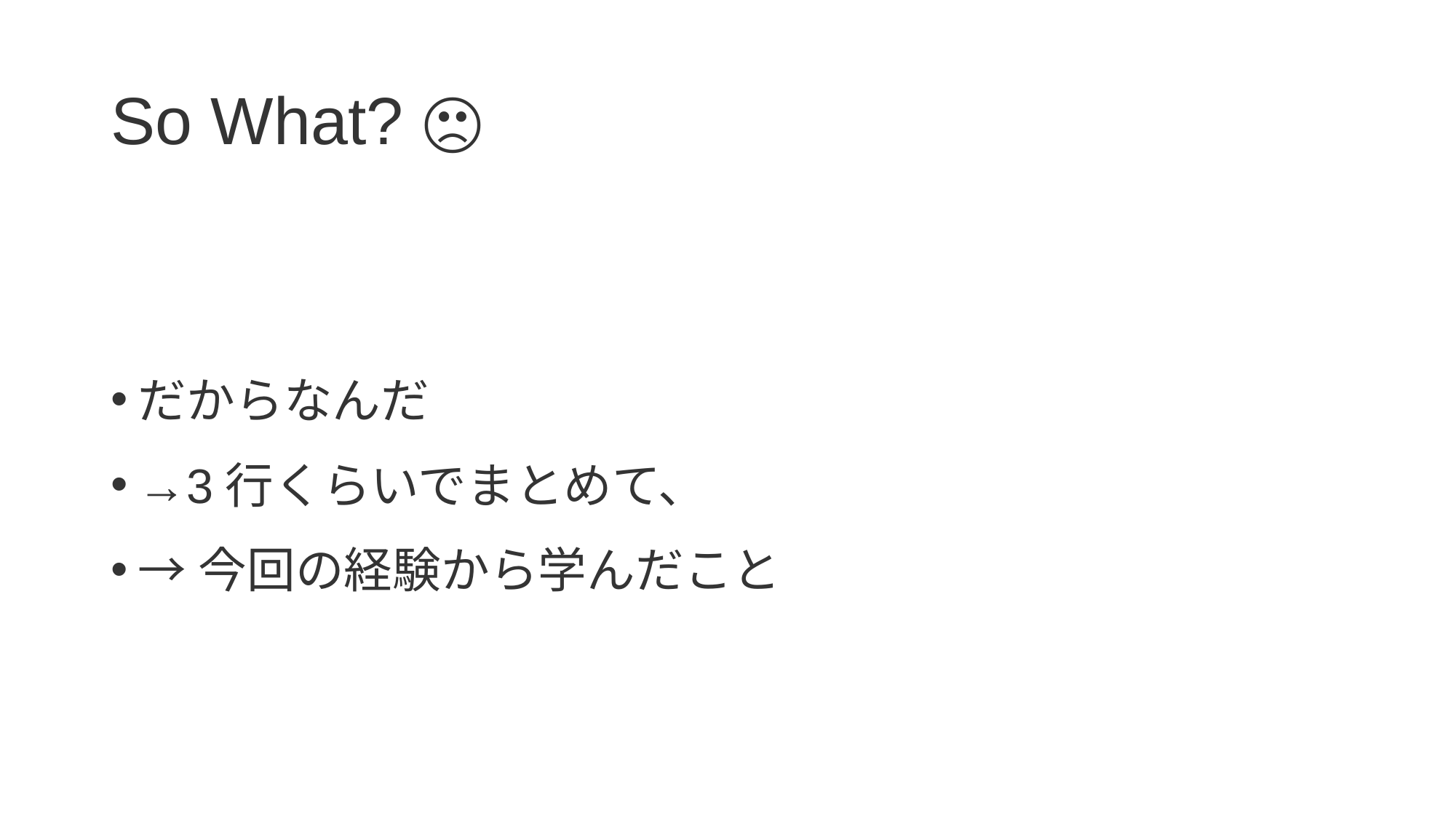

# So What? 🙁
だからなんだ
→3行くらいでまとめて、
→今回の経験から学んだこと